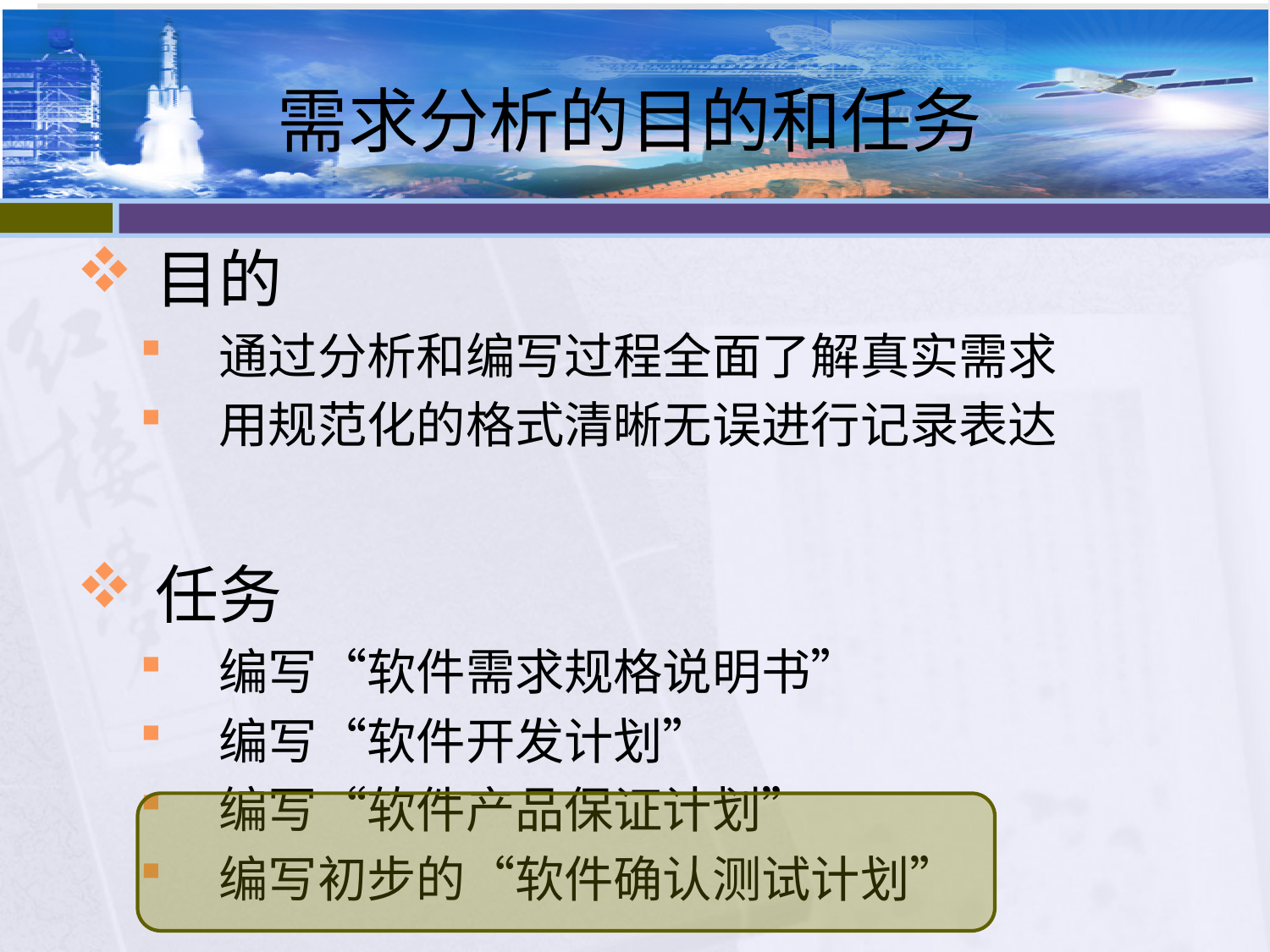

# 需求分析的目的和任务

目的
通过分析和编写过程全面了解真实需求
用规范化的格式清晰无误进行记录表达

任务
编写“软件需求规格说明书”
编写“软件开发计划”
编写“软件产品保证计划”
编写初步的“软件确认测试计划”